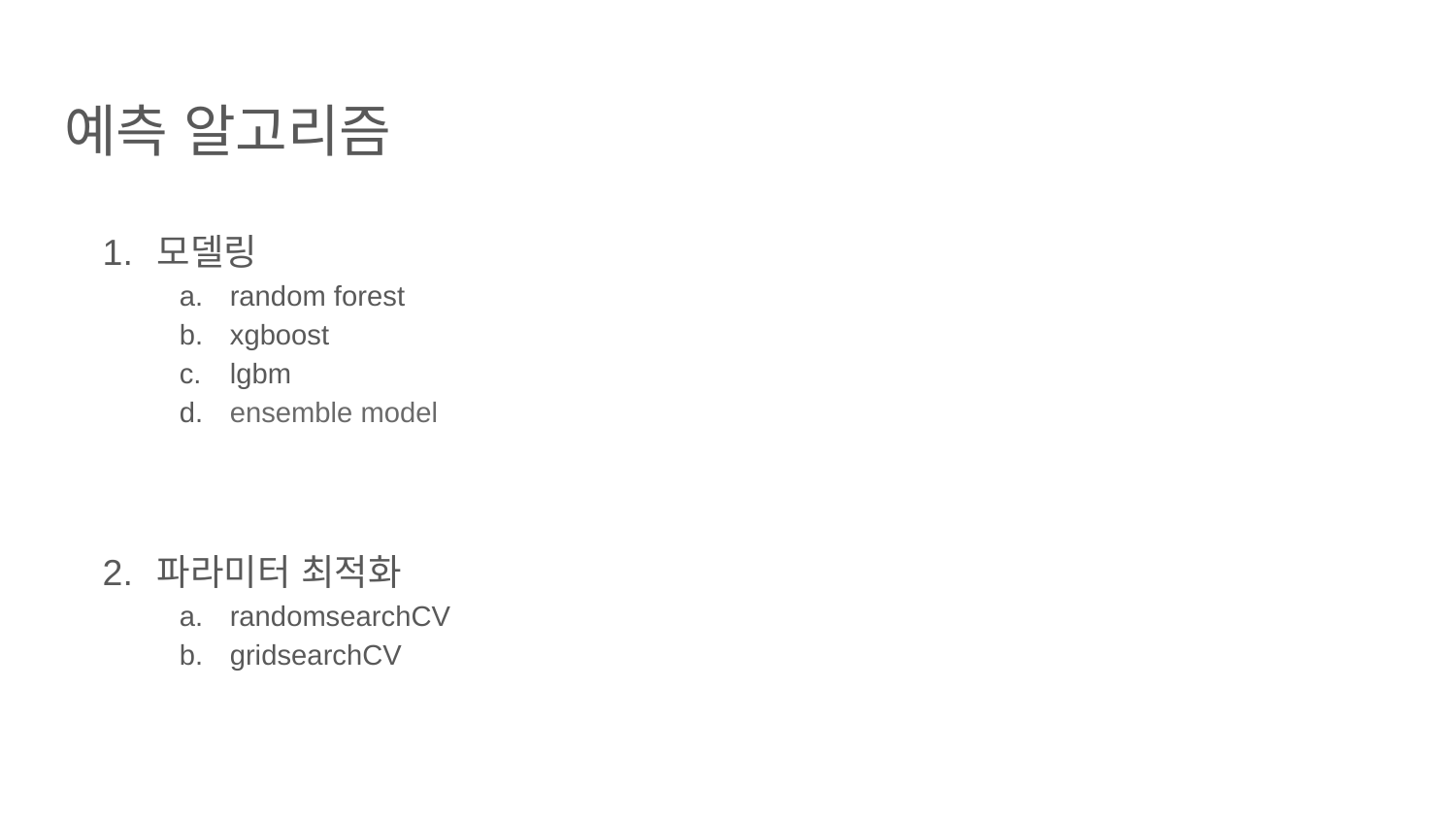

# 예측 알고리즘
모델링
random forest
xgboost
lgbm
ensemble model

파라미터 최적화
randomsearchCV
gridsearchCV